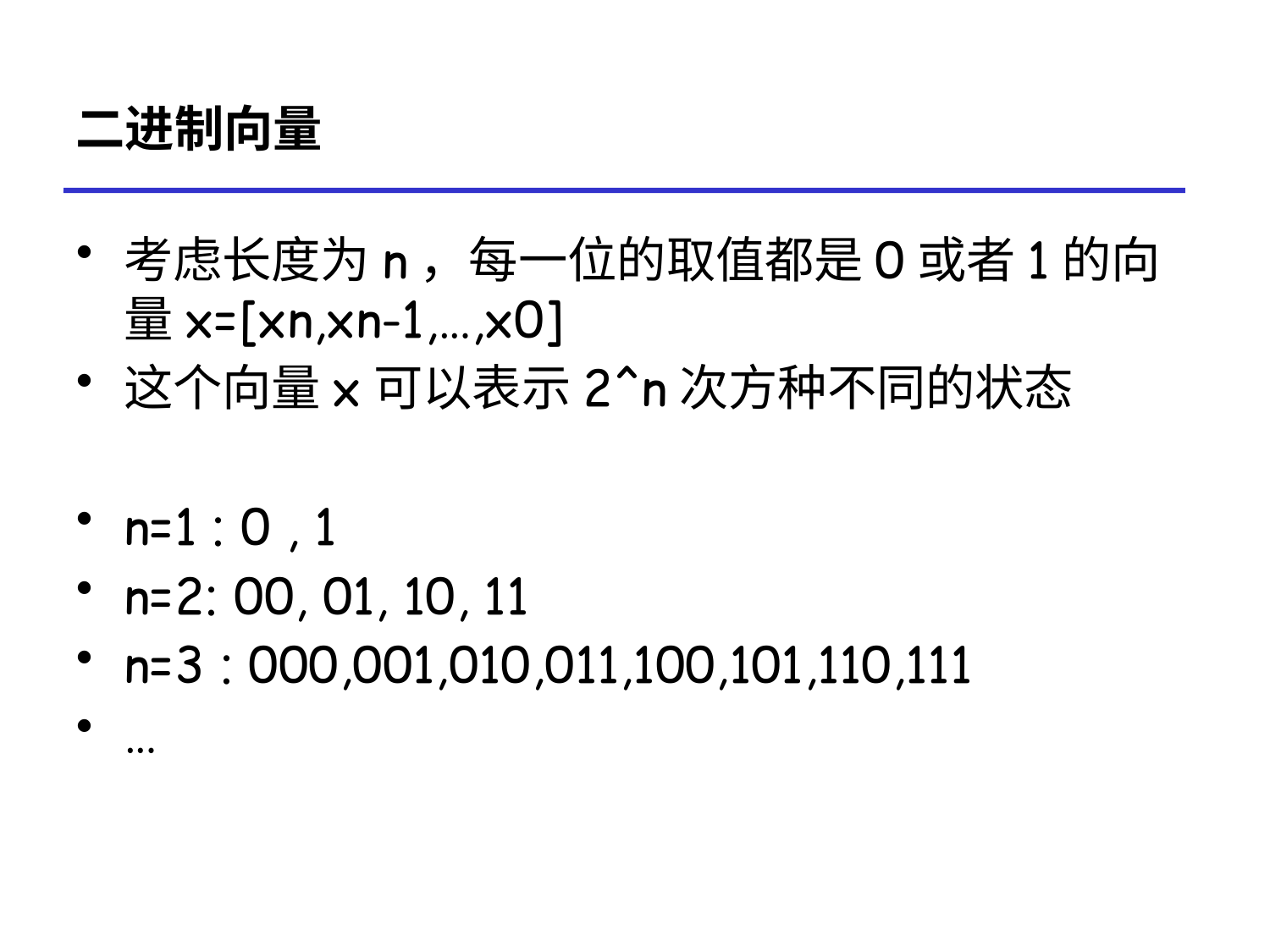

# 二进制向量
考虑长度为n，每一位的取值都是0或者1的向量x=[xn,xn-1,…,x0]
这个向量x可以表示2^n次方种不同的状态

n=1 : 0 , 1
n=2: 00, 01, 10, 11
n=3 : 000,001,010,011,100,101,110,111
…